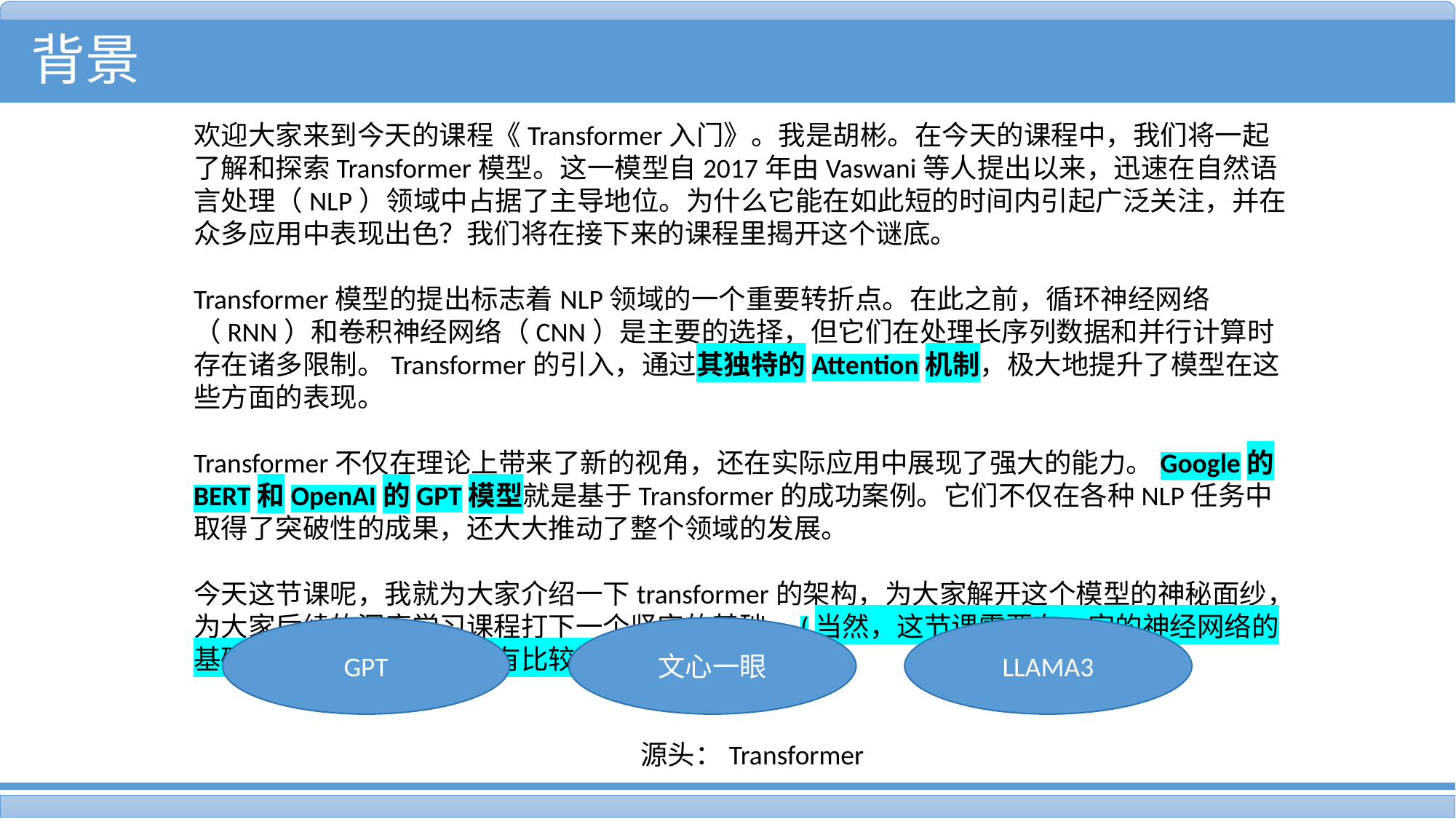

背景
欢迎大家来到今天的课程《Transformer入门》。我是胡彬。在今天的课程中，我们将一起了解和探索Transformer模型。这一模型自2017年由Vaswani等人提出以来，迅速在自然语言处理（NLP）领域中占据了主导地位。为什么它能在如此短的时间内引起广泛关注，并在众多应用中表现出色？我们将在接下来的课程里揭开这个谜底。

Transformer模型的提出标志着NLP领域的一个重要转折点。在此之前，循环神经网络（RNN）和卷积神经网络（CNN）是主要的选择，但它们在处理长序列数据和并行计算时存在诸多限制。Transformer的引入，通过其独特的Attention机制，极大地提升了模型在这些方面的表现。

Transformer不仅在理论上带来了新的视角，还在实际应用中展现了强大的能力。Google的BERT和OpenAI的GPT模型就是基于Transformer的成功案例。它们不仅在各种NLP任务中取得了突破性的成果，还大大推动了整个领域的发展。

今天这节课呢，我就为大家介绍一下transformer的架构，为大家解开这个模型的神秘面纱，为大家后续的深度学习课程打下一个坚实的基础。(当然，这节课需要有一定的神经网络的基础，对基础的网络单元有比较好的认识)
GPT
文心一眼
LLAMA3
源头：Transformer